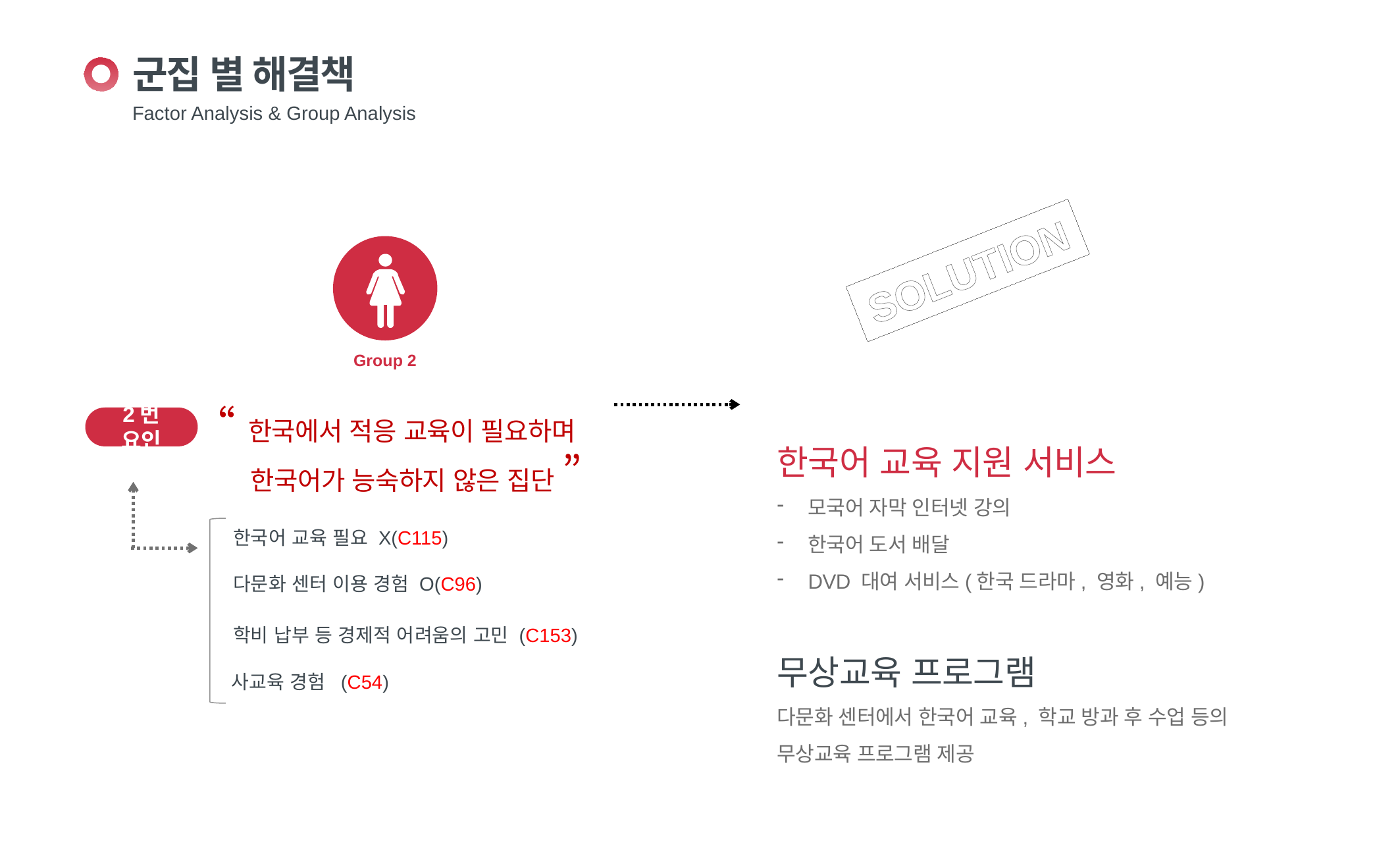

군집 별 해결책
Factor Analysis & Group Analysis

Group 2
“ 한국에서 적응 교육이 필요하며
        한국어가 능숙하지 않은 집단 ”
2번 요인

한국어 교육 필요 X(C115)
다문화 센터 이용 경험 O(C96)
학비 납부 등 경제적 어려움의 고민 (C153)
사교육 경험  (C54)
SOLUTION
한국어 교육 지원 서비스
모국어 자막 인터넷 강의
한국어 도서 배달
DVD 대여 서비스(한국 드라마, 영화, 예능)

무상교육 프로그램
다문화 센터에서 한국어 교육, 학교 방과 후 수업 등의  무상교육 프로그램 제공